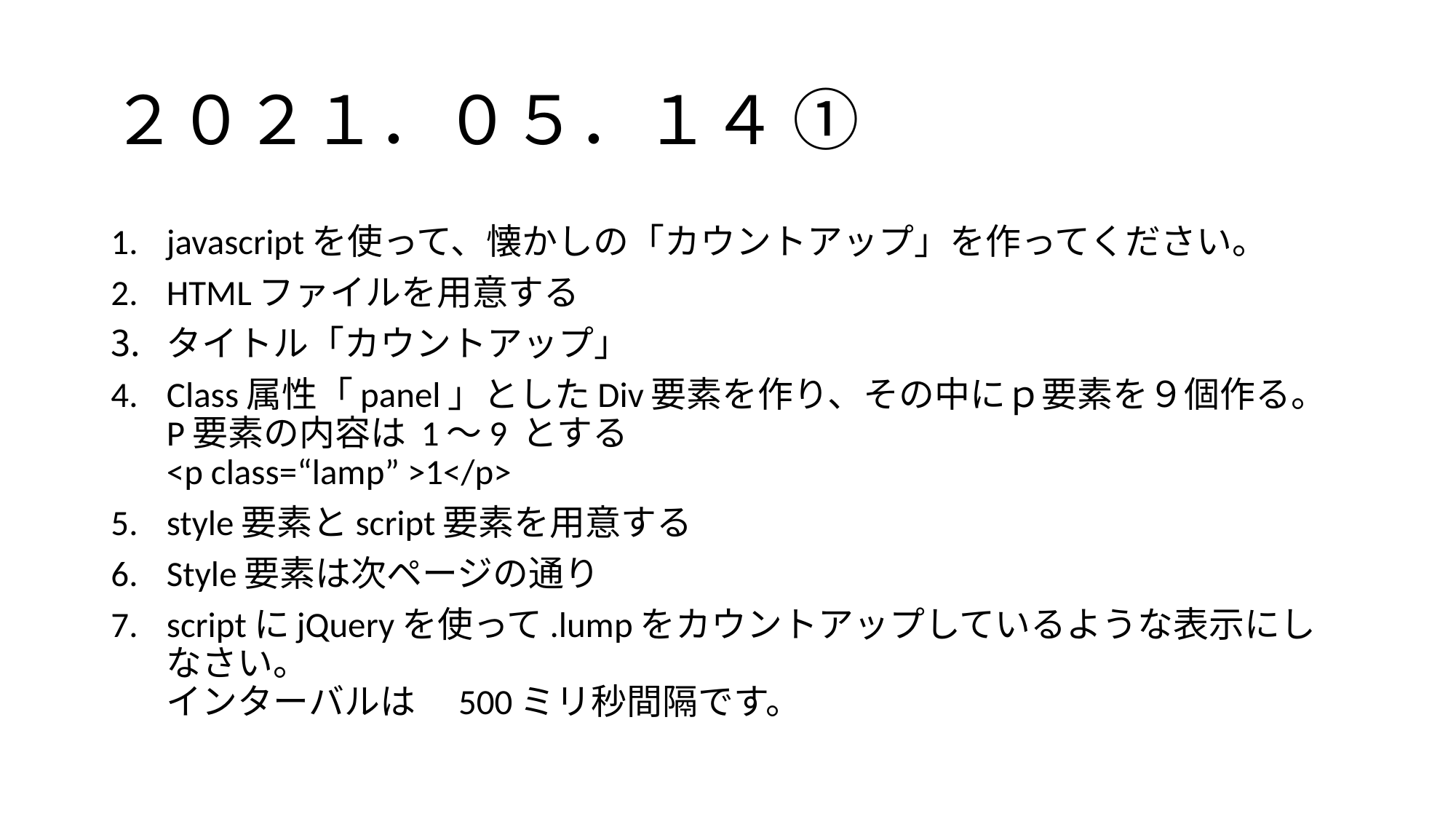

# ２０２１．０５．１４ ①
javascriptを使って、懐かしの「カウントアップ」を作ってください。
HTMLファイルを用意する
タイトル「カウントアップ」
Class属性「panel」としたDiv要素を作り、その中にｐ要素を９個作る。
P要素の内容は 1～9 とする
<p class=“lamp” >1</p>
style要素とscript要素を用意する
Style要素は次ページの通り
scriptにjQueryを使って.lumpをカウントアップしているような表示にしなさい。
インターバルは　500ミリ秒間隔です。